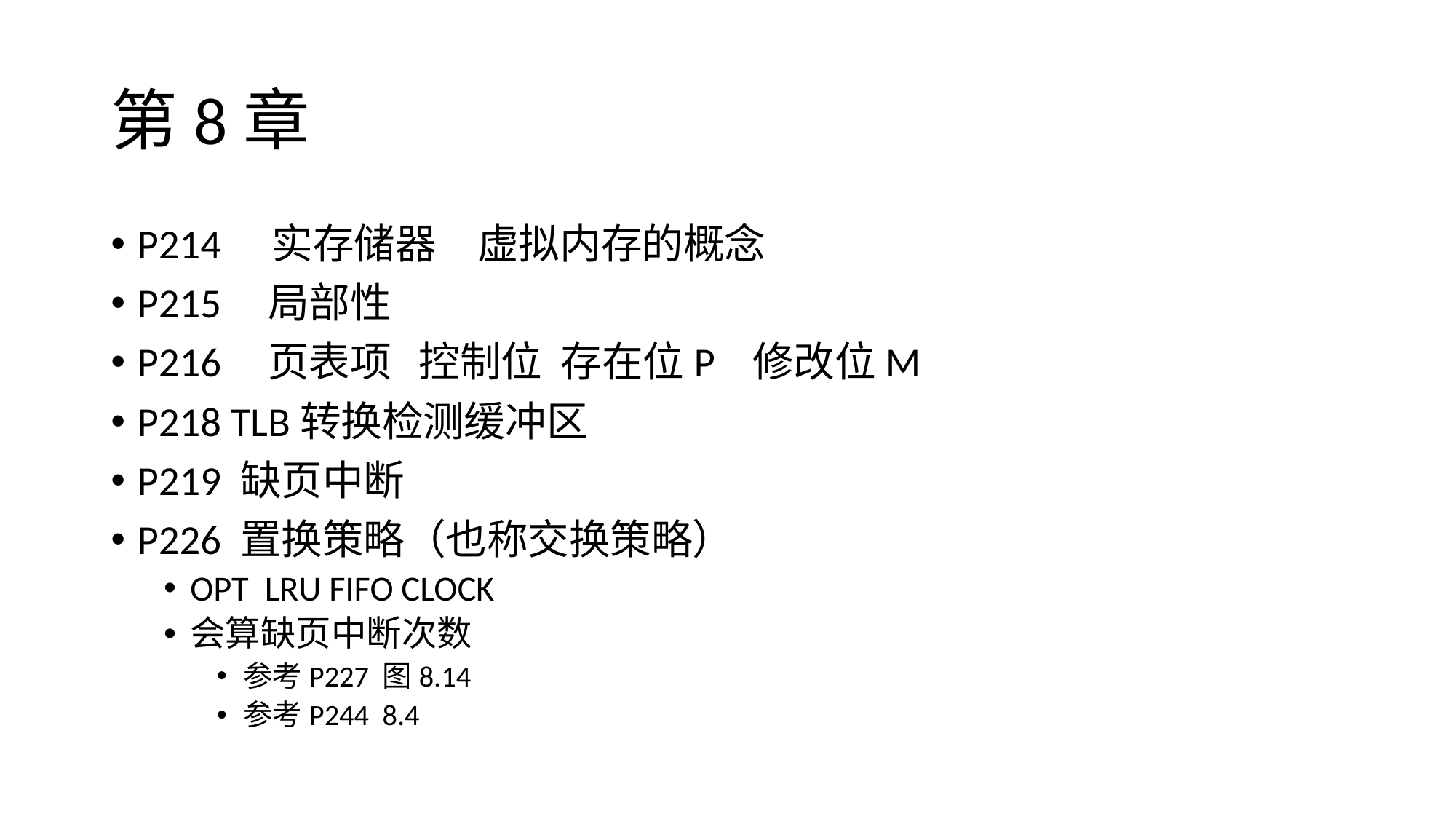

# 第8章
P214　实存储器　虚拟内存的概念
P215    局部性
P216    页表项   控制位  存在位P   修改位M
P218 TLB转换检测缓冲区
P219 缺页中断
P226 置换策略（也称交换策略）
OPT  LRU FIFO CLOCK
会算缺页中断次数
参考P227 图8.14
参考P244  8.4